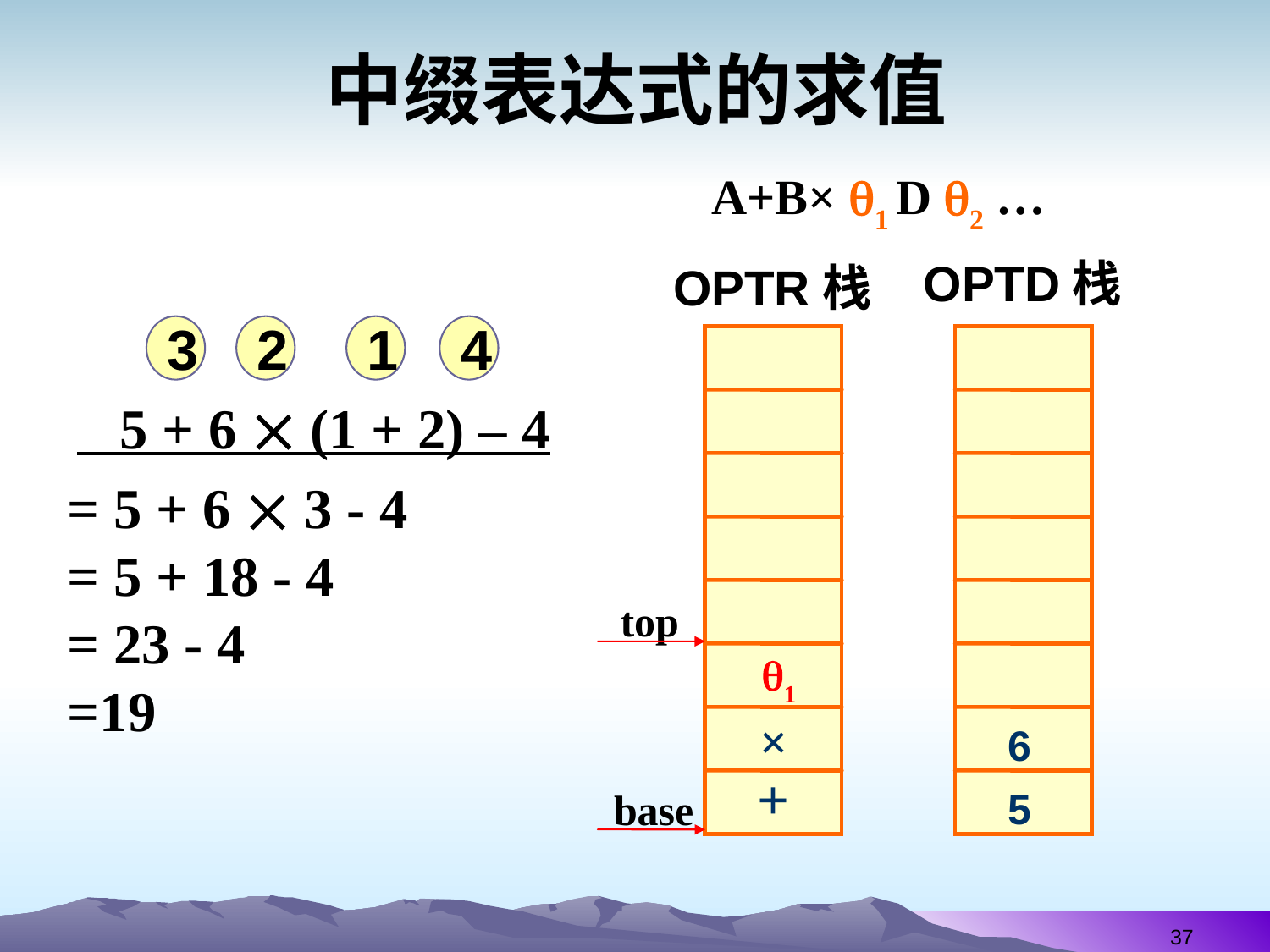

# 中缀表达式的求值
A+B× θ1 D θ2 …
OPTD栈

6
5
OPTR栈

top

 θ1
×
+
base

3
2
1
4
   5 + 6 × (1 + 2) – 4
= 5 + 6 × 3 - 4
= 5 + 18 - 4
= 23 - 4
=19
37